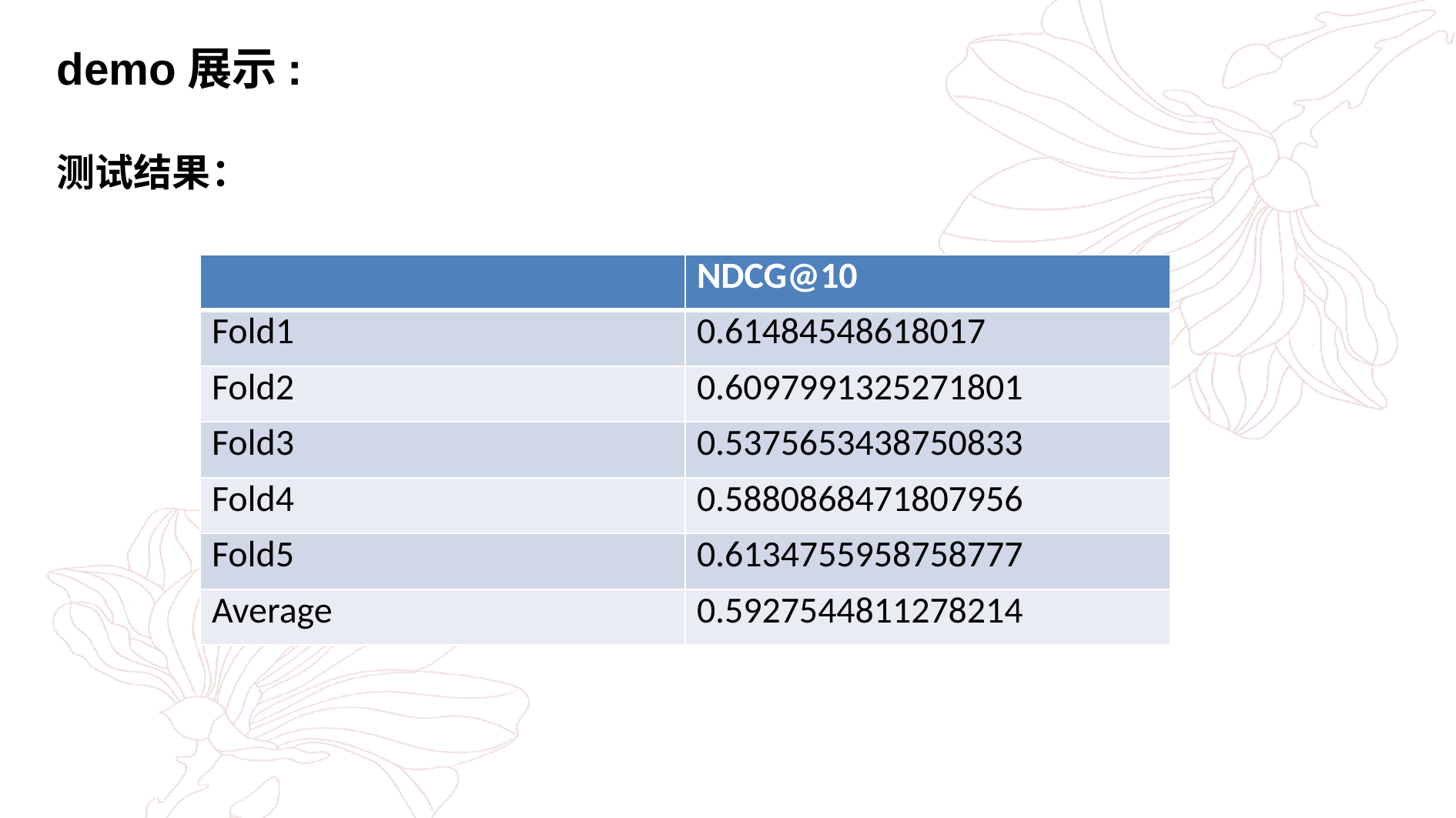

demo展示:

测试结果：
|  | NDCG@10 |
| --- | --- |
| Fold1 | 0.61484548618017 |
| Fold2 | 0.6097991325271801 |
| Fold3 | 0.5375653438750833 |
| Fold4 | 0.5880868471807956 |
| Fold5 | 0.6134755958758777 |
| Average | 0.5927544811278214 |